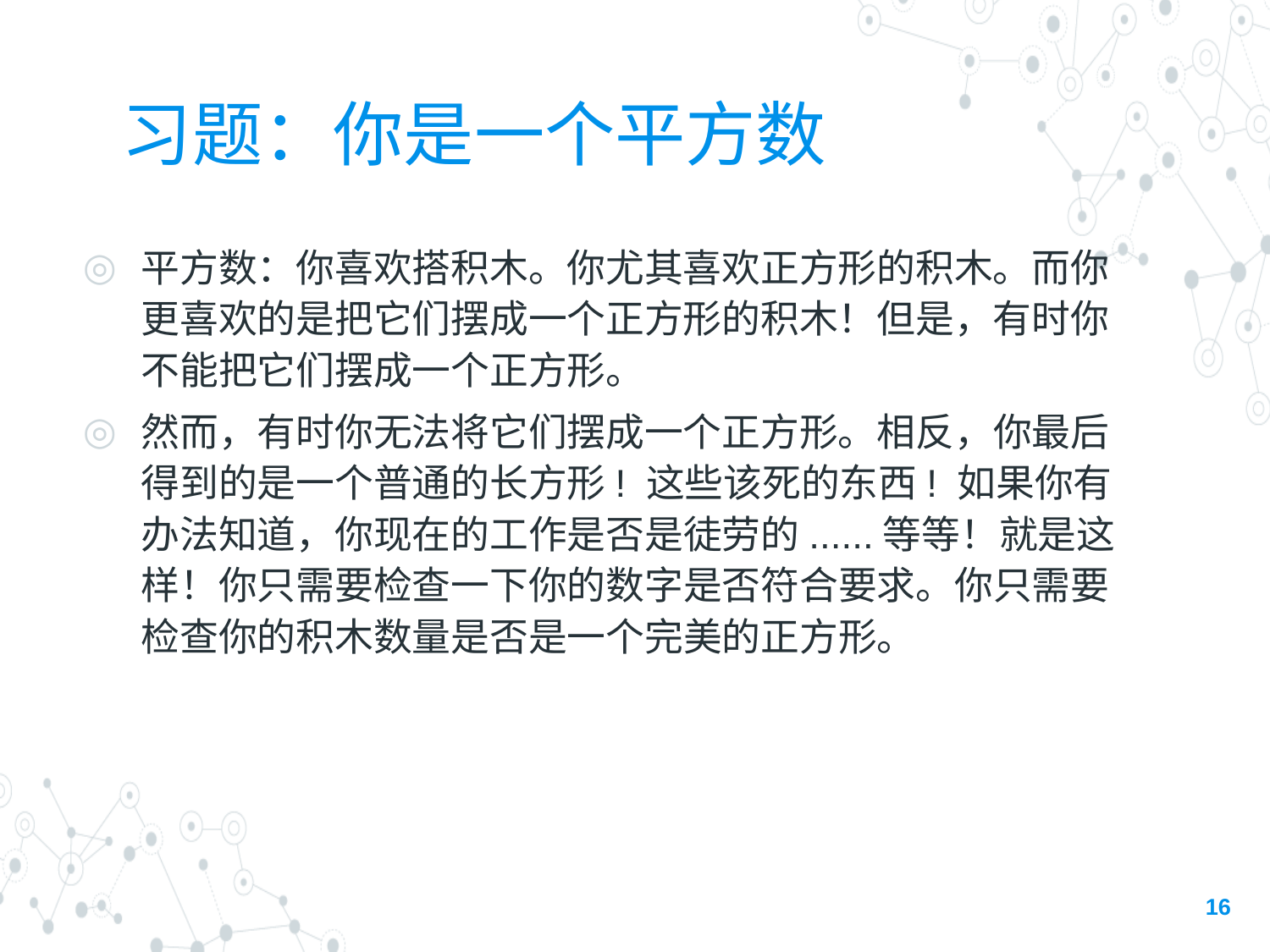

# 习题：你是一个平方数
平方数：你喜欢搭积木。你尤其喜欢正方形的积木。而你更喜欢的是把它们摆成一个正方形的积木！但是，有时你不能把它们摆成一个正方形。
然而，有时你无法将它们摆成一个正方形。相反，你最后得到的是一个普通的长方形! 这些该死的东西! 如果你有办法知道，你现在的工作是否是徒劳的......等等！就是这样！你只需要检查一下你的数字是否符合要求。你只需要检查你的积木数量是否是一个完美的正方形。

16